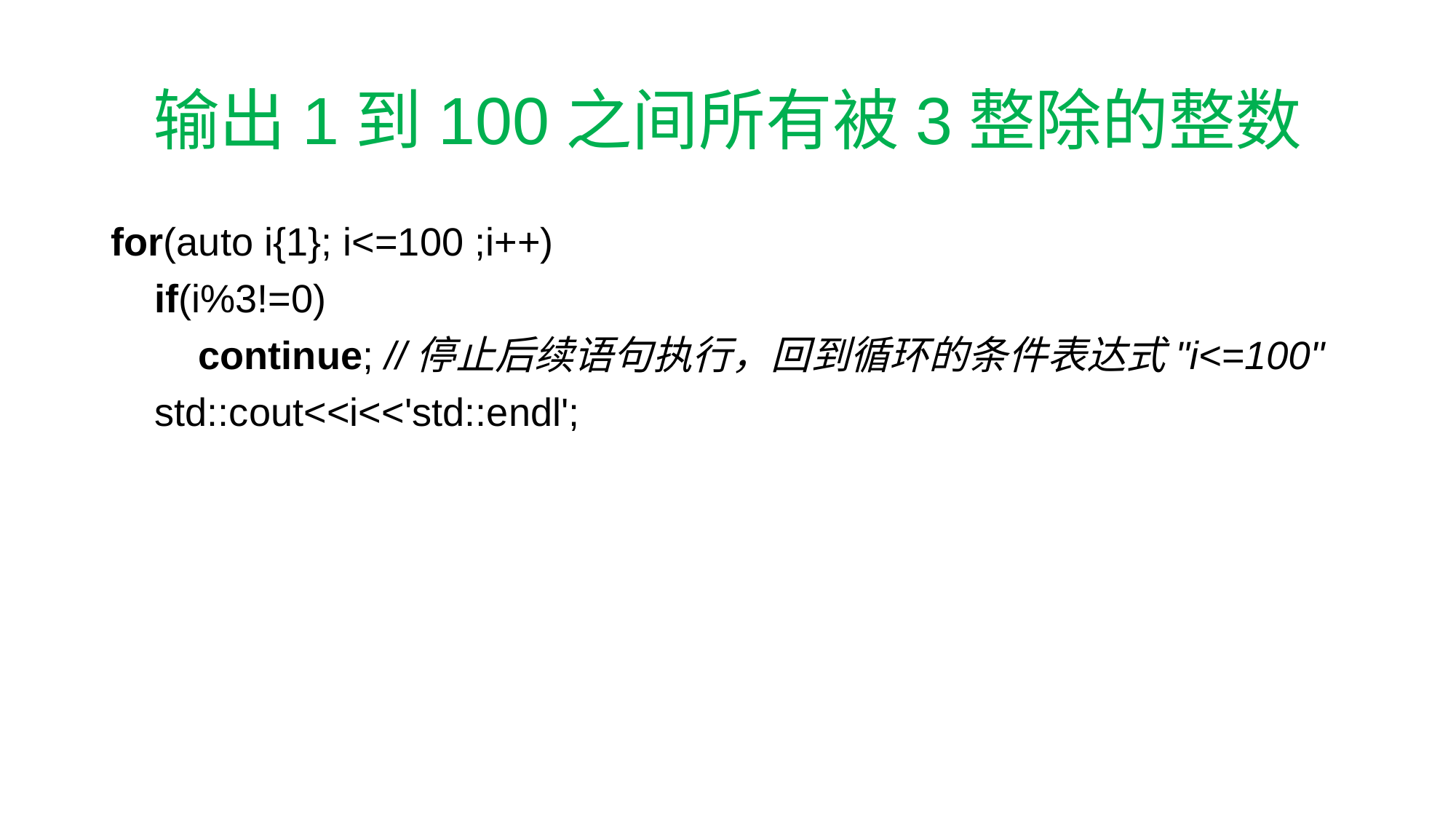

# 输出1到100之间所有被3整除的整数
for(auto i{1}; i<=100 ;i++)
    if(i%3!=0)
        continue; //停止后续语句执行，回到循环的条件表达式"i<=100"
    std::cout<<i<<'std::endl';